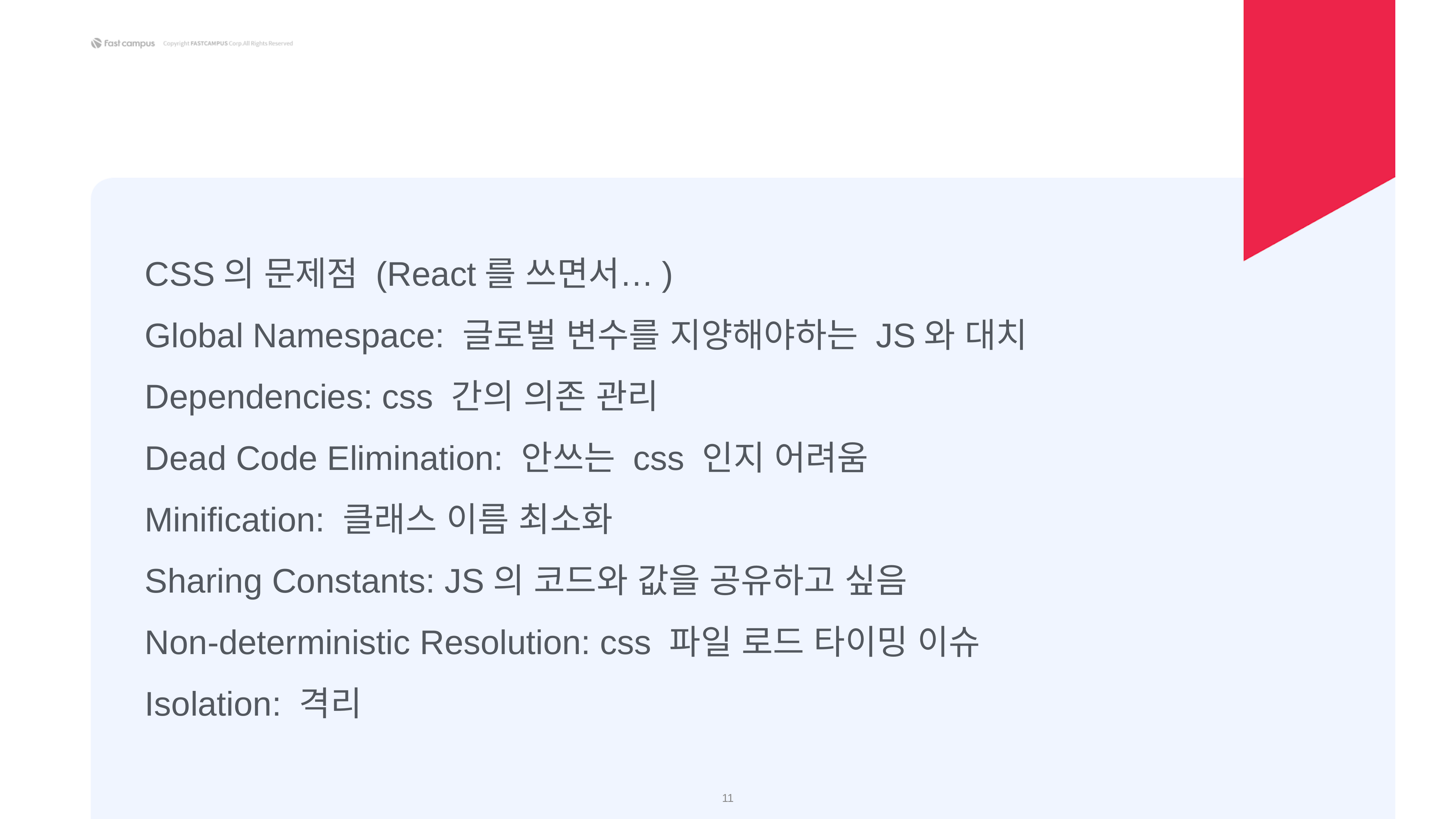

CSS의 문제점 (React를 쓰면서…)
Global Namespace: 글로벌 변수를 지양해야하는 JS와 대치
Dependencies: css 간의 의존 관리
Dead Code Elimination: 안쓰는 css 인지 어려움
Minification: 클래스 이름 최소화
Sharing Constants: JS의 코드와 값을 공유하고 싶음
Non-deterministic Resolution: css 파일 로드 타이밍 이슈
Isolation: 격리
11